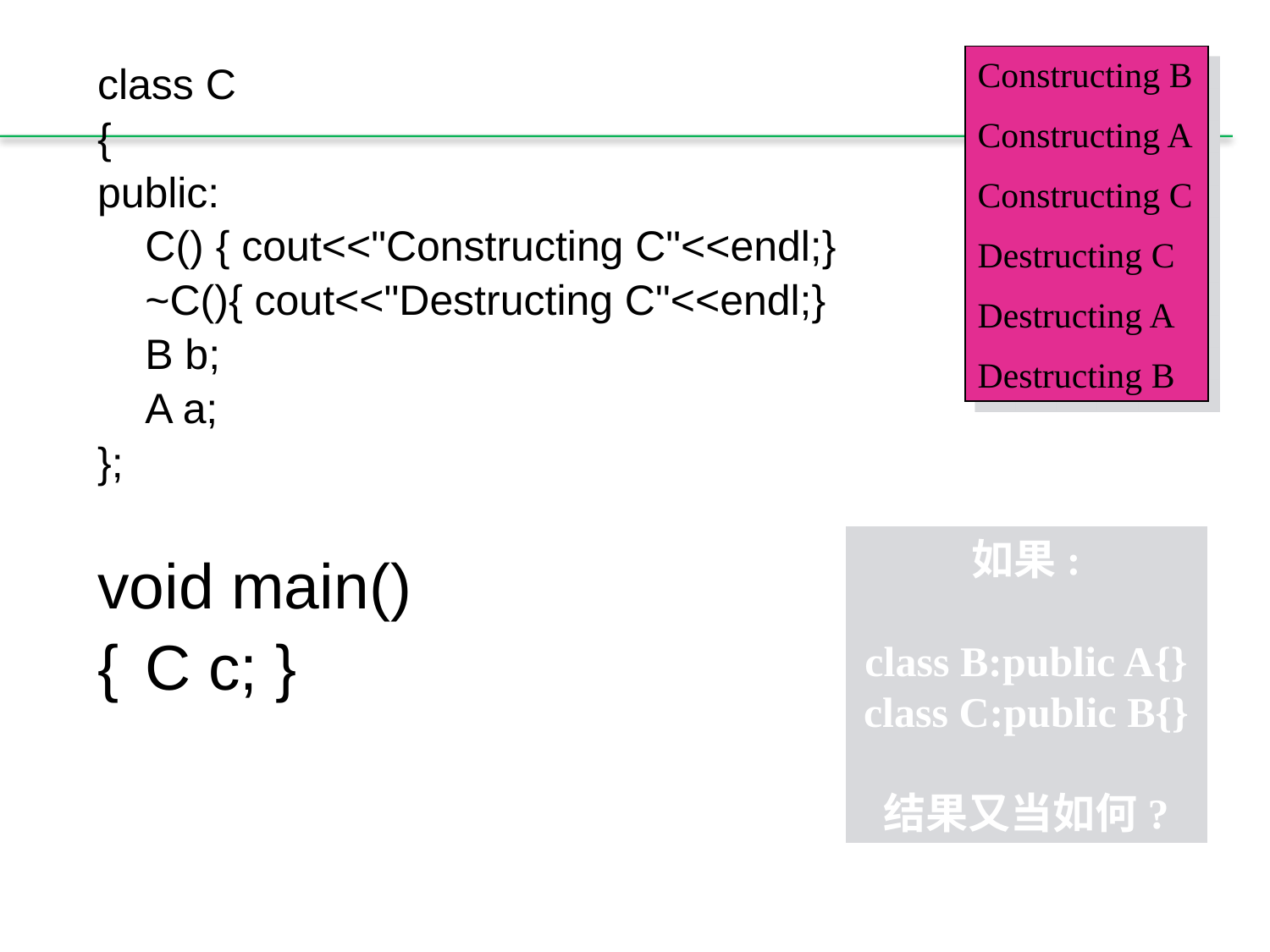

Constructing B
Constructing A
Constructing C
Destructing C
Destructing A
Destructing B
class C
{
public:
	C() { cout<<"Constructing C"<<endl;}
	~C(){ cout<<"Destructing C"<<endl;}
	B b;
	A a;
};

void main()
{	C c; }
如果:

class B:public A{}
class C:public B{}

结果又当如何?